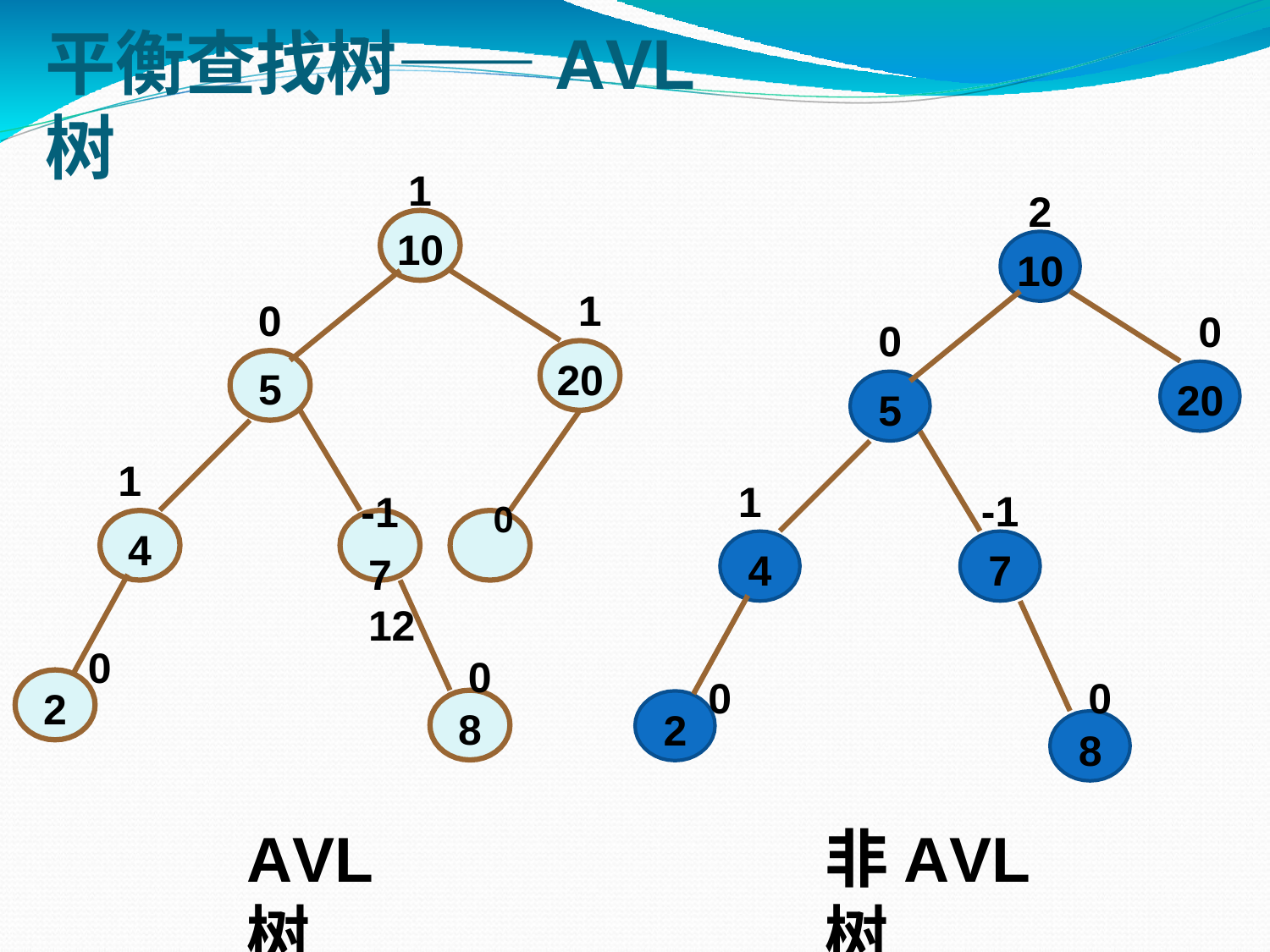

# 平衡查找树——AVL树
1
10
2
10

1
20

0
5
0
20

0
5

1
4

-1	0
7	12
1
4
-1
7

0
2
0
8
0
0
8

2

AVL树
非AVL树